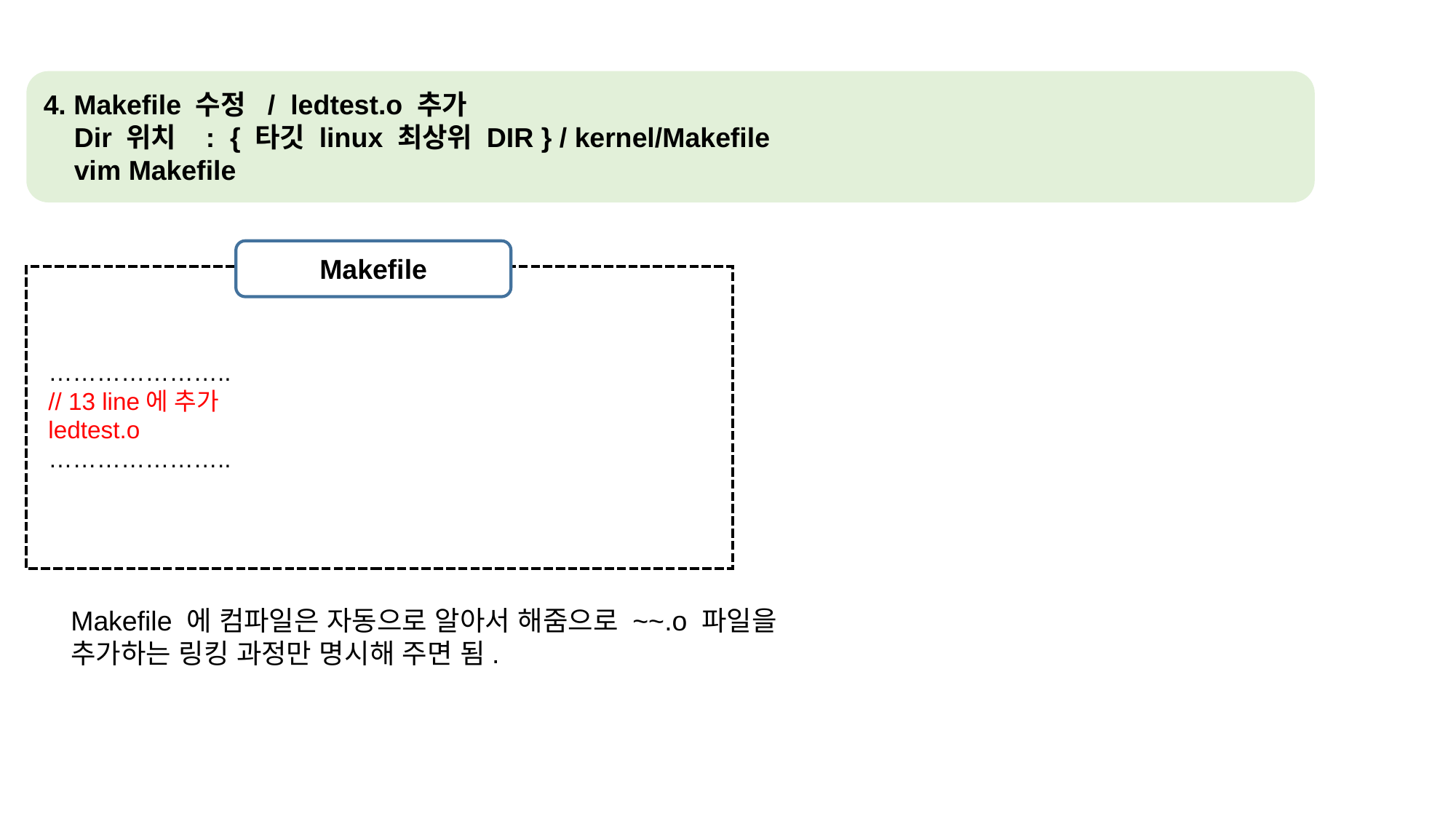

4. Makefile 수정  /  ledtest.o 추가
    Dir 위치   :  { 타깃 linux 최상위 DIR } / kernel/Makefile
    vim Makefile

Makefile

…………………..
// 13 line에 추가
ledtest.o
…………………..
Makefile 에 컴파일은 자동으로 알아서 해줌으로 ~~.o 파일을 추가하는 링킹 과정만 명시해 주면 됨.